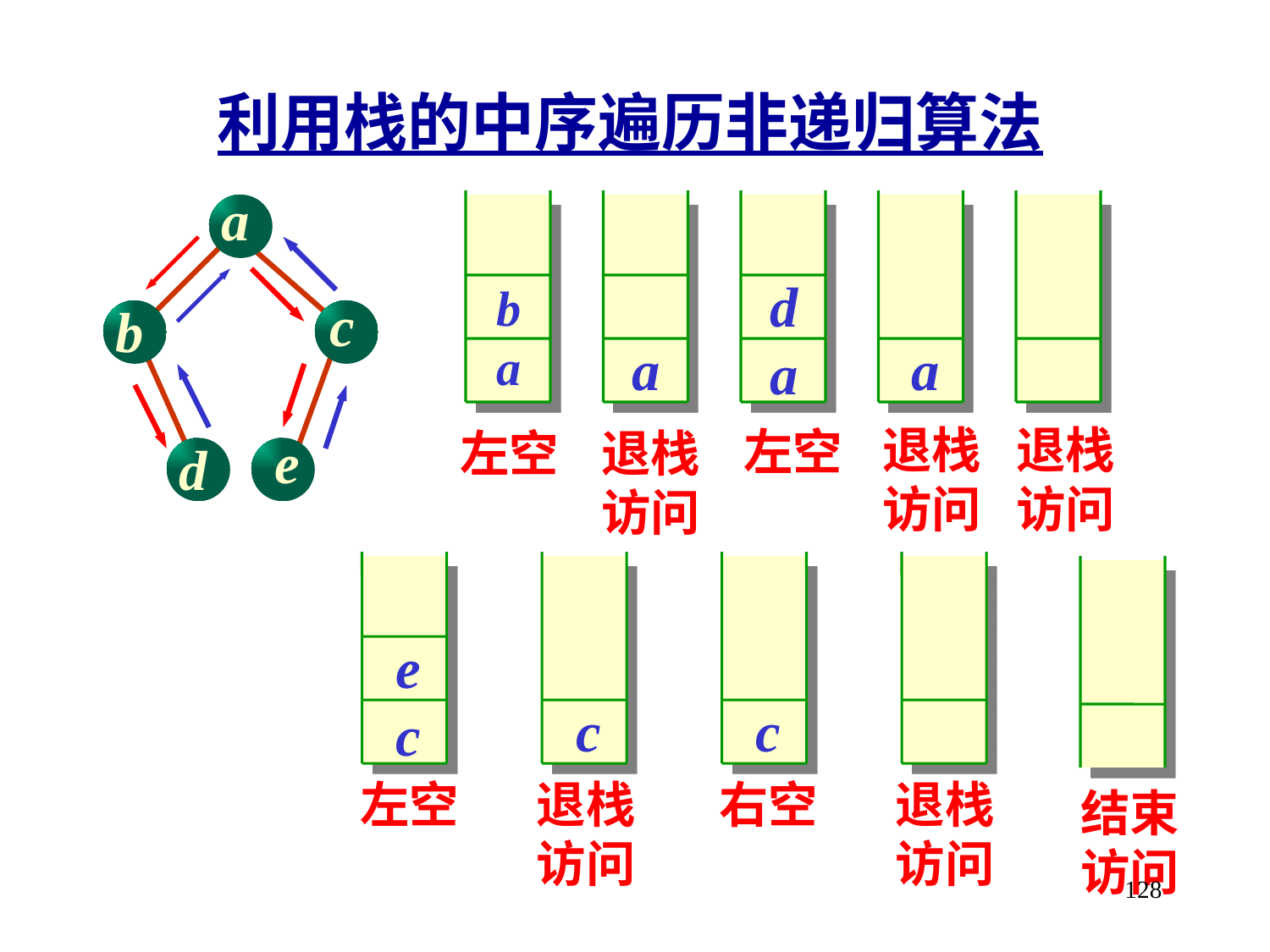

利用栈的中序遍历非递归算法
a

d
a

b
a

c
b

a
a

退栈
访问
退栈
访问
左空
左空
退栈
访问
e
d

e
c

c
c

左空
退栈
访问
右空
退栈
访问
结束
访问
128